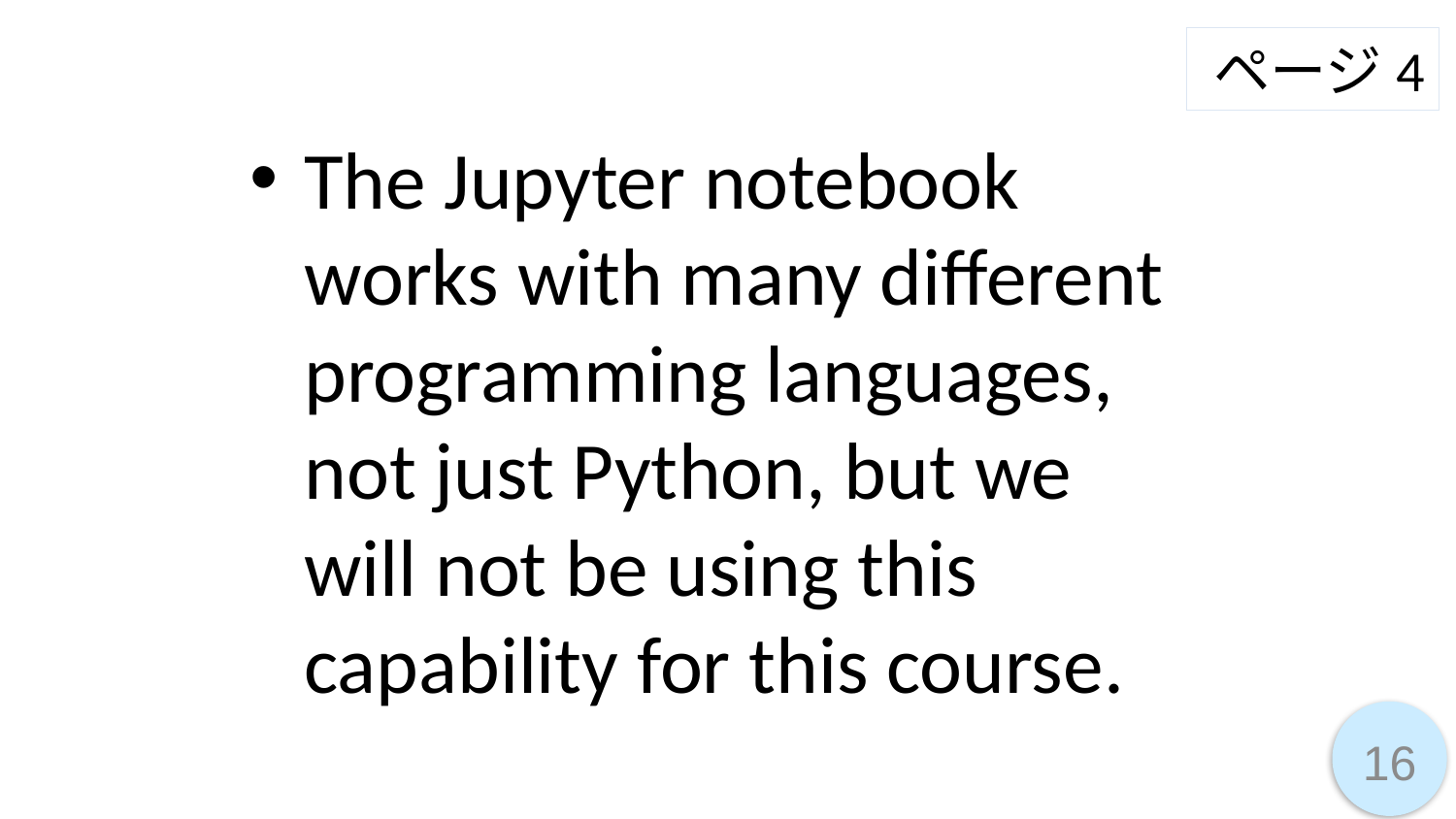

ページ4
The Jupyter notebook works with many different programming languages, not just Python, but we will not be using this capability for this course.
16